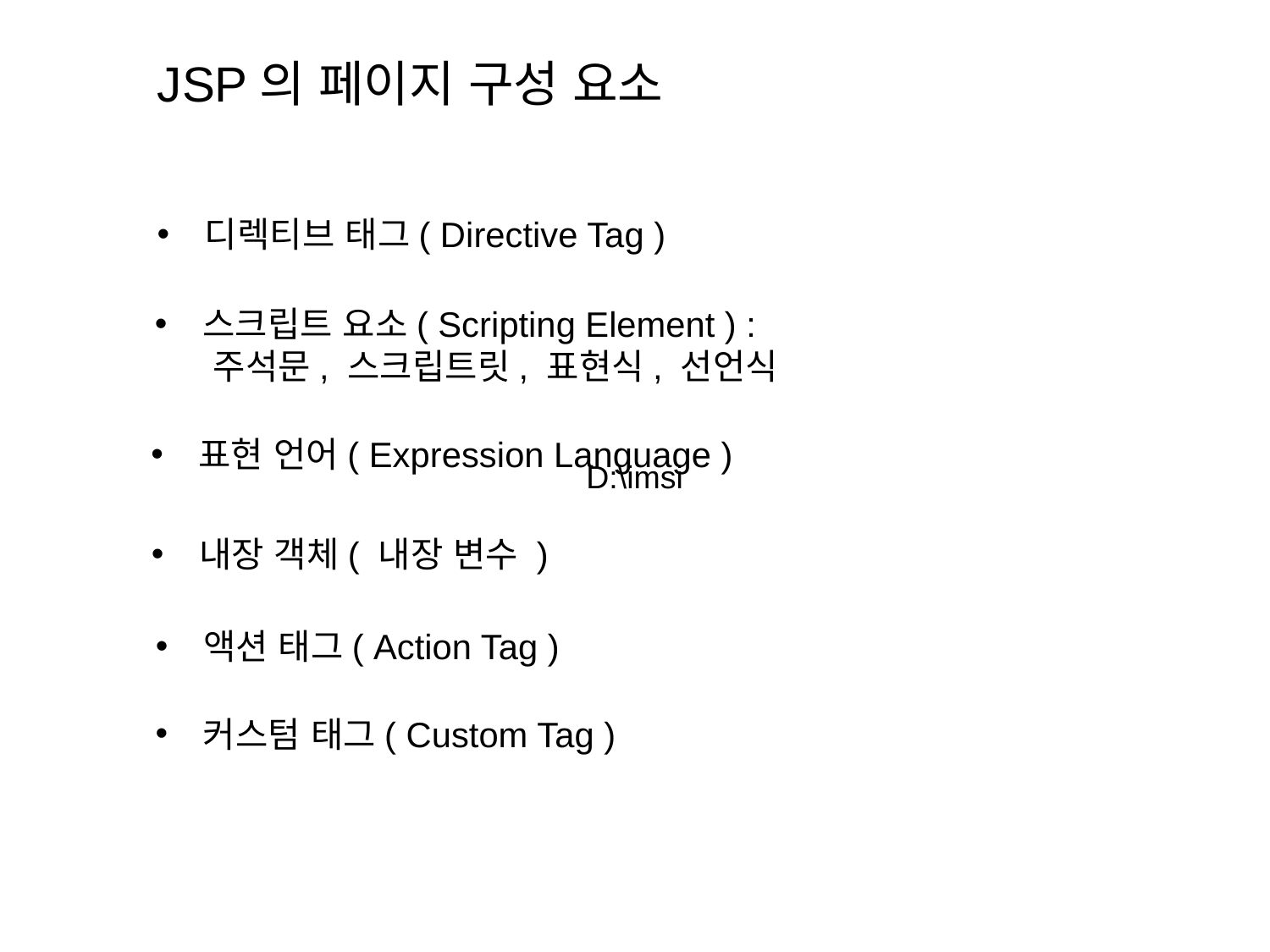

JSP의 페이지 구성 요소
디렉티브 태그( Directive Tag )
스크립트 요소( Scripting Element ) :
     주석문, 스크립트릿, 표현식, 선언식
표현 언어( Expression Language )
D:\imsi
내장 객체( 내장 변수 )
액션 태그( Action Tag )
커스텀 태그( Custom Tag )